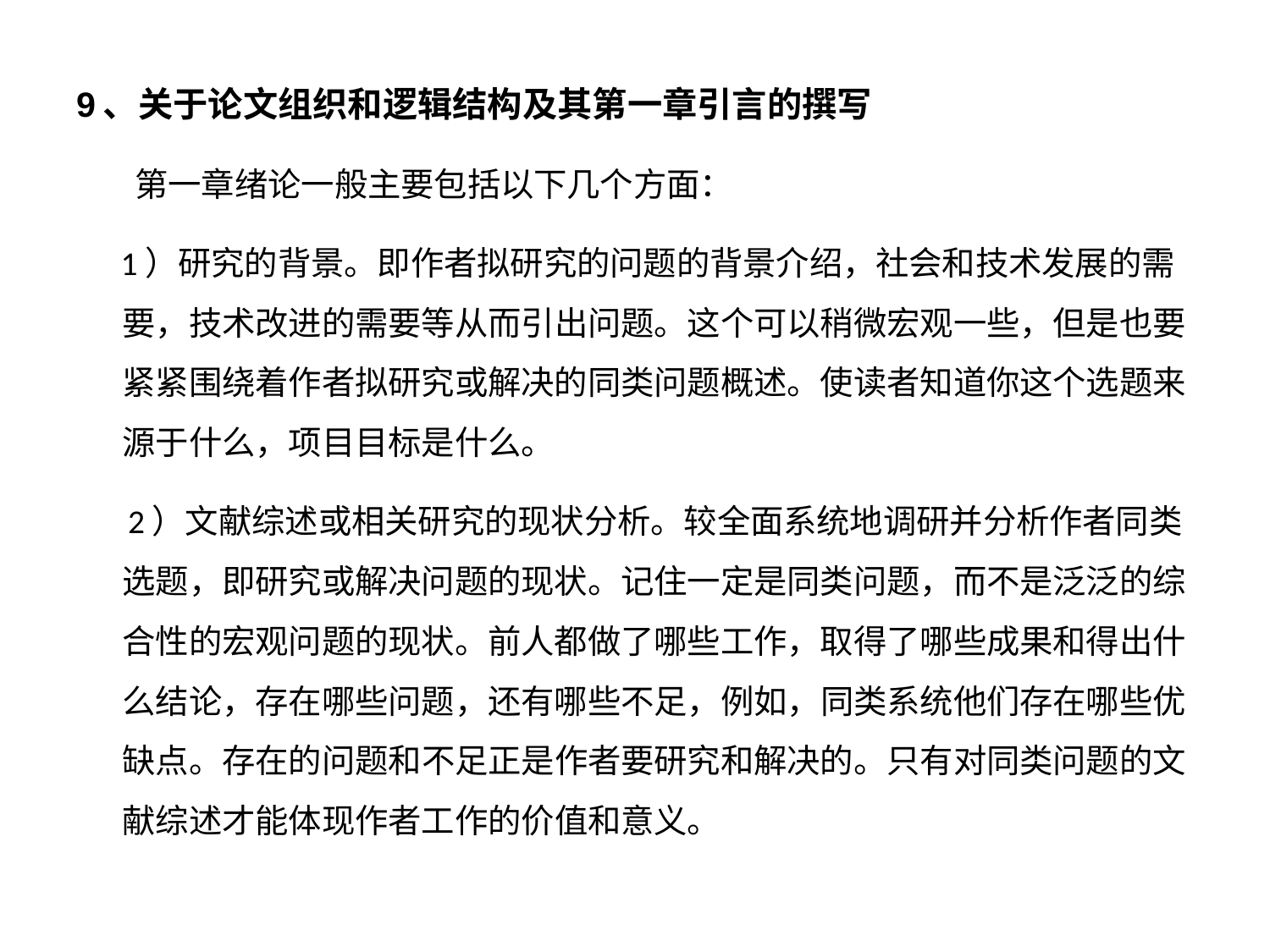

9、关于论文组织和逻辑结构及其第一章引言的撰写
       第一章绪论一般主要包括以下几个方面：
      1）研究的背景。即作者拟研究的问题的背景介绍，社会和技术发展的需要，技术改进的需要等从而引出问题。这个可以稍微宏观一些，但是也要紧紧围绕着作者拟研究或解决的同类问题概述。使读者知道你这个选题来源于什么，项目目标是什么。
       2）文献综述或相关研究的现状分析。较全面系统地调研并分析作者同类选题，即研究或解决问题的现状。记住一定是同类问题，而不是泛泛的综合性的宏观问题的现状。前人都做了哪些工作，取得了哪些成果和得出什么结论，存在哪些问题，还有哪些不足，例如，同类系统他们存在哪些优缺点。存在的问题和不足正是作者要研究和解决的。只有对同类问题的文献综述才能体现作者工作的价值和意义。